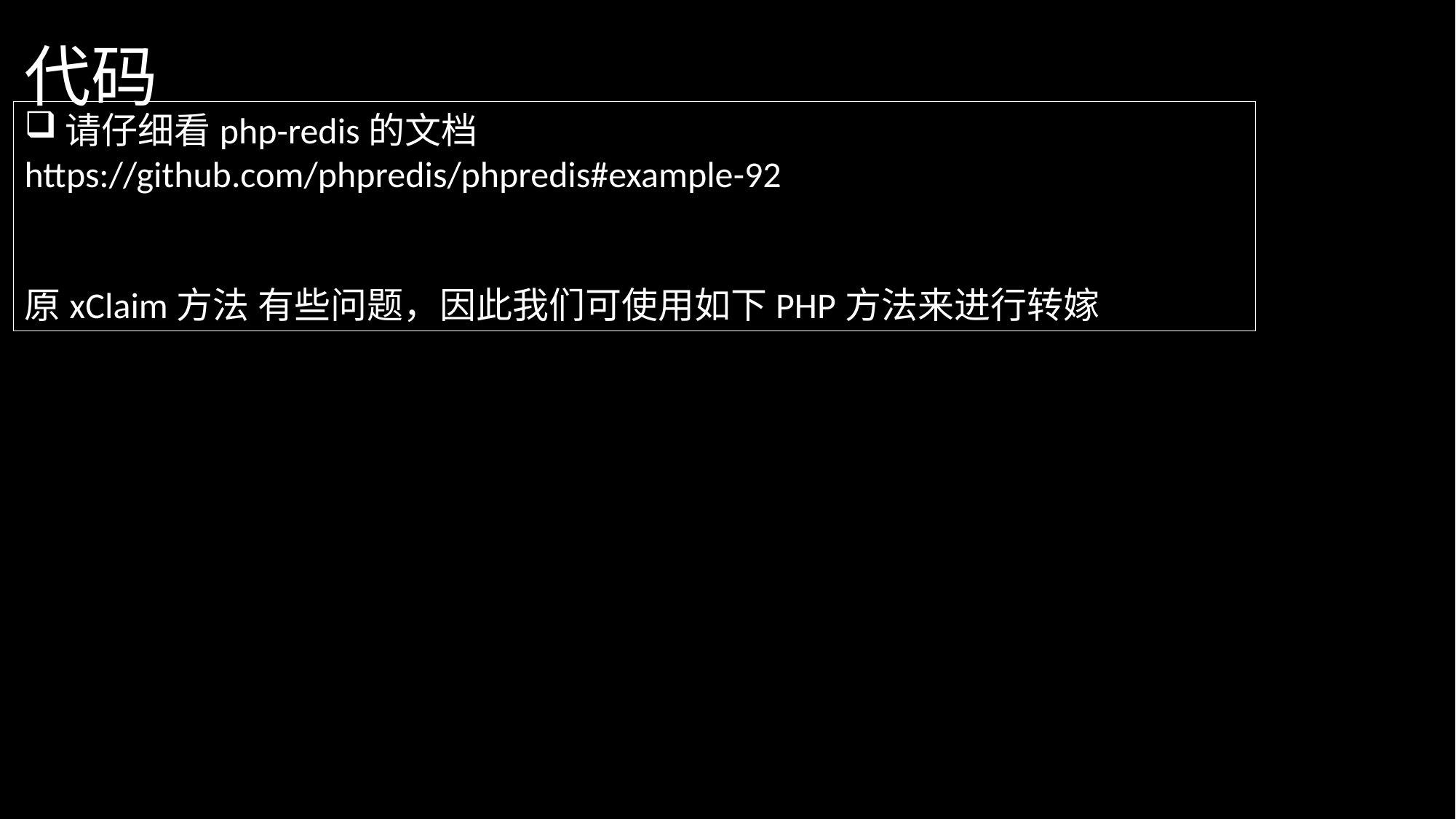

# 代码
请仔细看php-redis的文档
https://github.com/phpredis/phpredis#example-92

原xClaim方法 有些问题，因此我们可使用如下PHP方法来进行转嫁